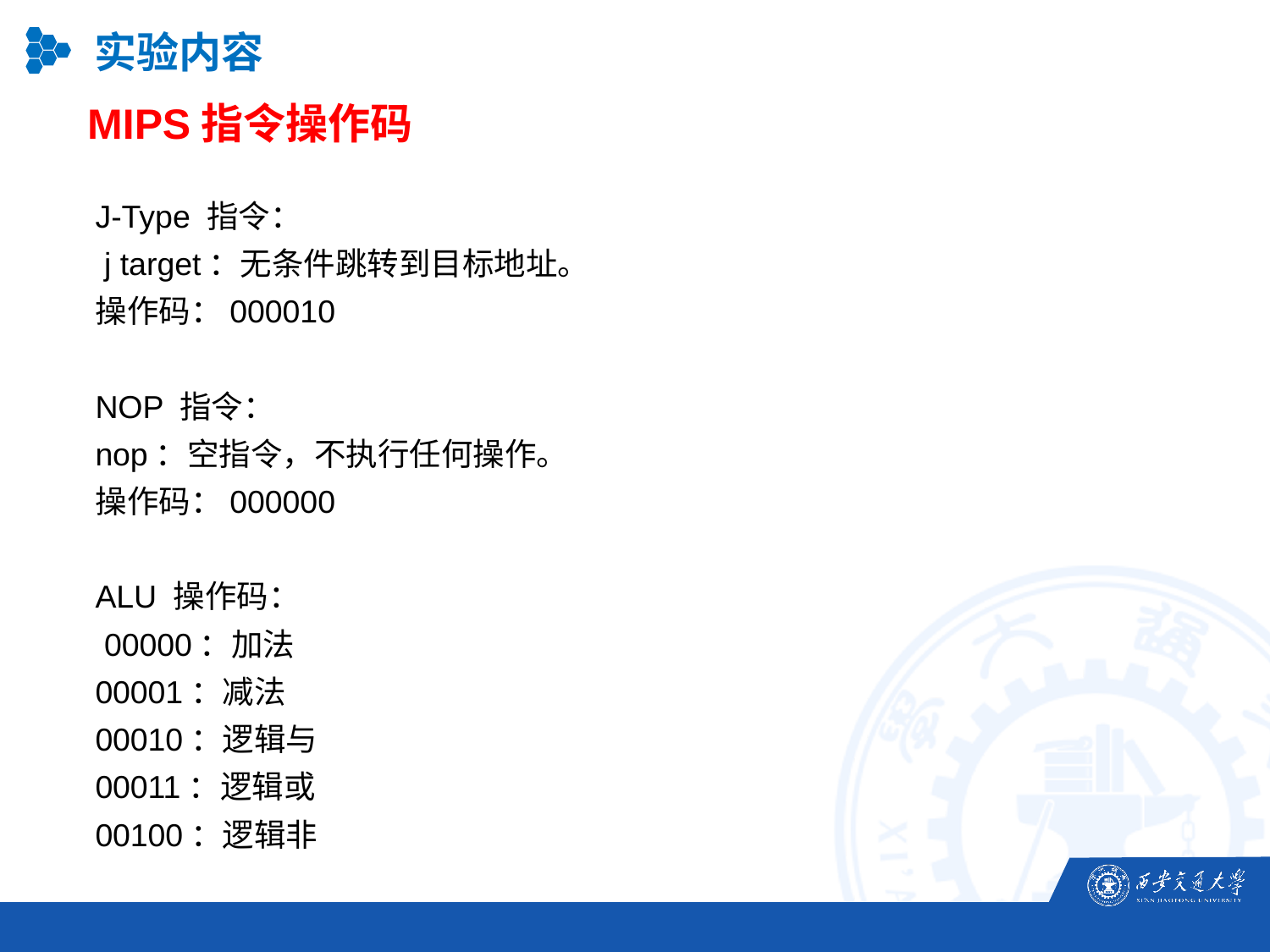

实验内容
MIPS指令操作码
J-Type 指令：
 j target：无条件跳转到目标地址。
操作码：000010

NOP 指令：
nop：空指令，不执行任何操作。
操作码：000000

ALU 操作码：
 00000：加法
00001：减法
00010：逻辑与
00011：逻辑或
00100：逻辑非